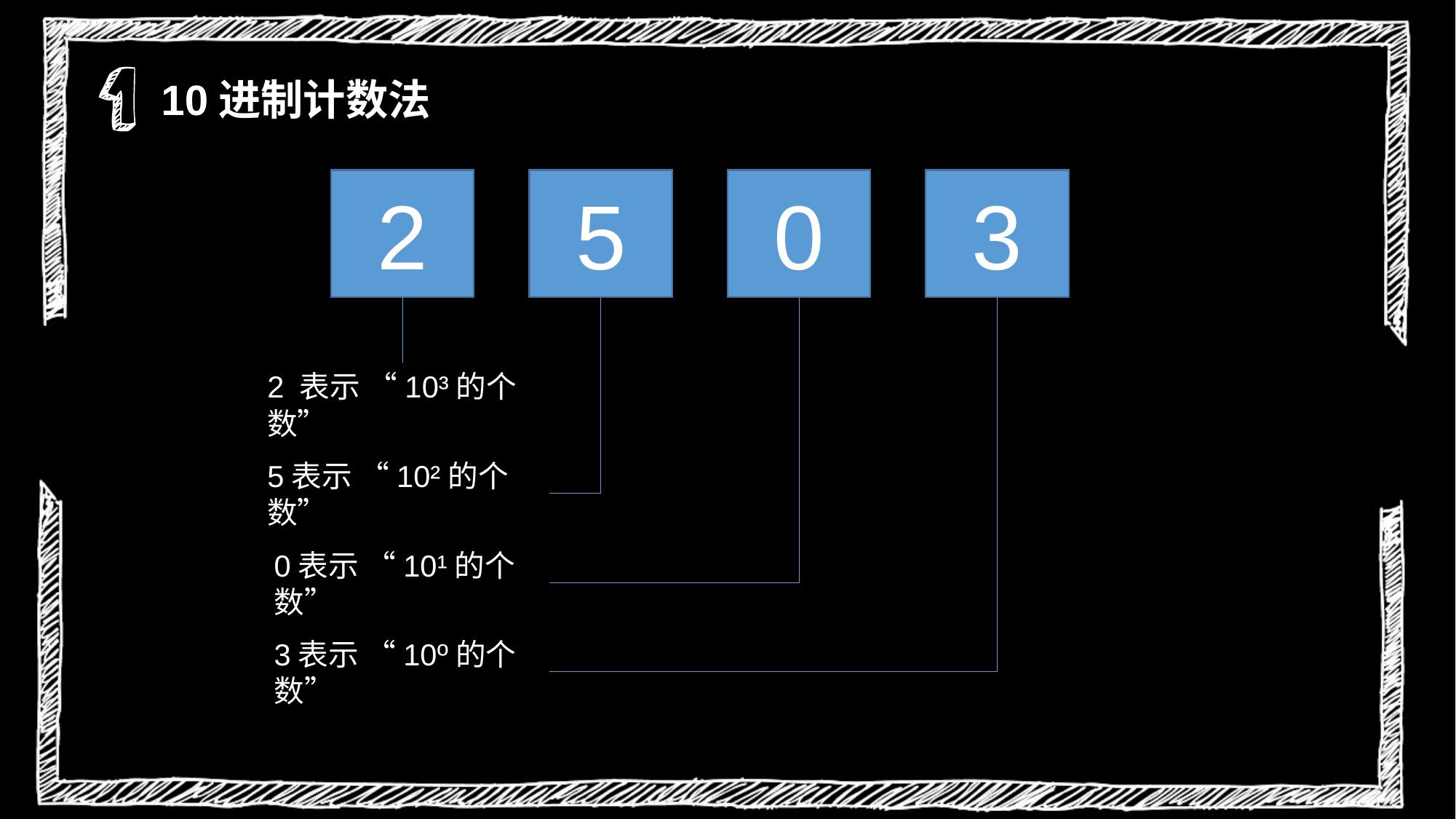

10进制计数法
2
3
0
5
2 表示 “10³的个数”
5表示 “10²的个数”
0表示 “10¹的个数”
3表示 “10º的个数”